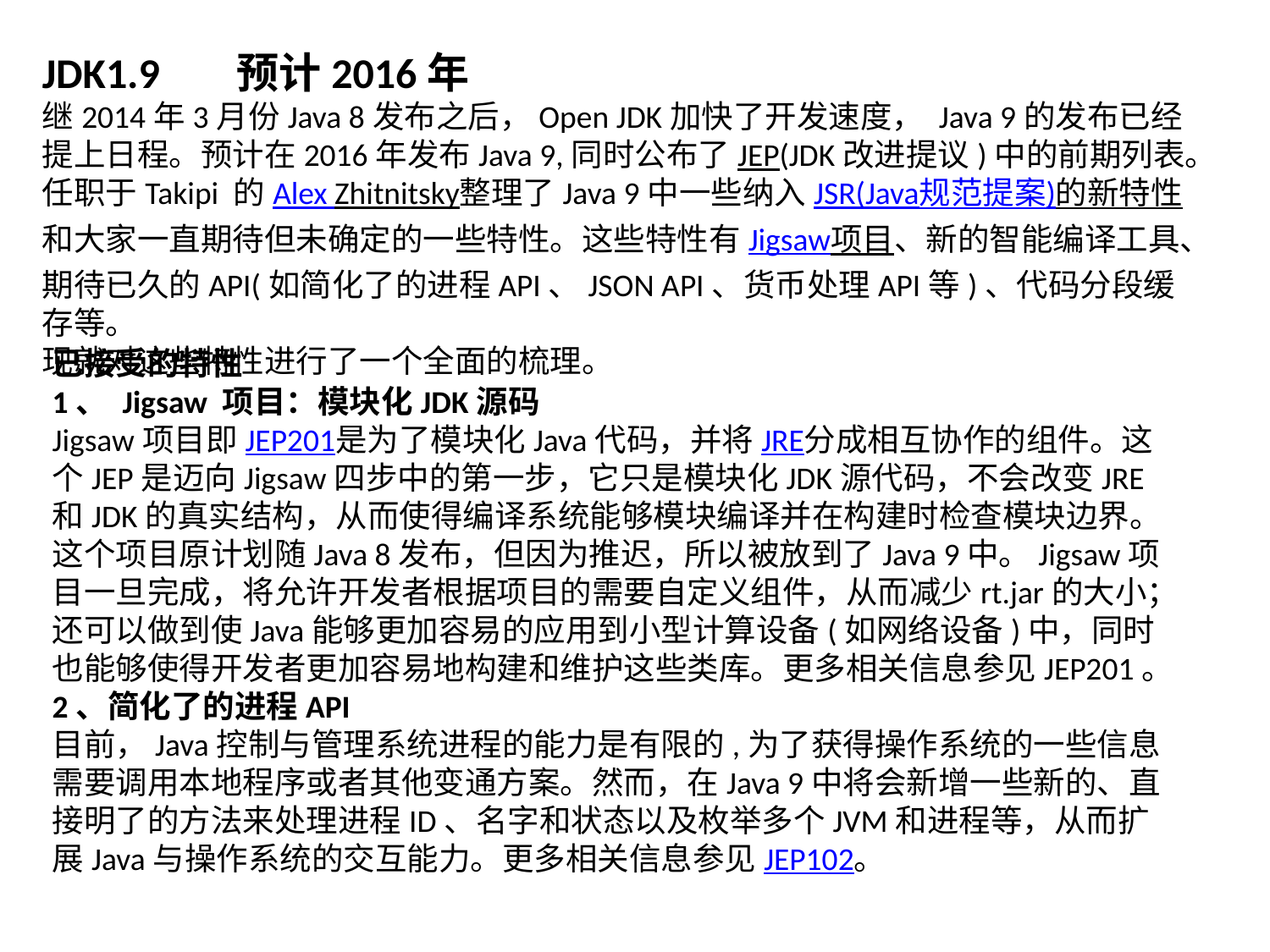

JDK1.9       预计2016年
继2014年3月份Java 8发布之后，Open JDK加快了开发速度， Java 9的发布已经提上日程。预计在2016年发布Java 9,同时公布了JEP(JDK改进提议)中的前期列表。任职于Takipi 的Alex Zhitnitsky整理了Java 9中一些纳入JSR(Java规范提案)的新特性和大家一直期待但未确定的一些特性。这些特性有Jigsaw项目、新的智能编译工具、期待已久的API(如简化了的进程API、JSON API、货币处理API等)、代码分段缓存等。
现就对这些特性进行了一个全面的梳理。
已接受的特性
1、 Jigsaw 项目：模块化JDK源码
Jigsaw项目即JEP201是为了模块化Java代码，并将JRE分成相互协作的组件。这个JEP是迈向Jigsaw四步中的第一步，它只是模块化JDK源代码，不会改变JRE和JDK的真实结构，从而使得编译系统能够模块编译并在构建时检查模块边界。这个项目原计划随Java 8发布，但因为推迟，所以被放到了Java 9中。Jigsaw项目一旦完成，将允许开发者根据项目的需要自定义组件，从而减少rt.jar的大小；还可以做到使Java能够更加容易的应用到小型计算设备(如网络设备)中，同时也能够使得开发者更加容易地构建和维护这些类库。更多相关信息参见JEP201。
2、简化了的进程API
目前，Java控制与管理系统进程的能力是有限的,为了获得操作系统的一些信息需要调用本地程序或者其他变通方案。然而，在Java 9中将会新增一些新的、直接明了的方法来处理进程ID、名字和状态以及枚举多个JVM和进程等，从而扩展Java与操作系统的交互能力。更多相关信息参见JEP102。